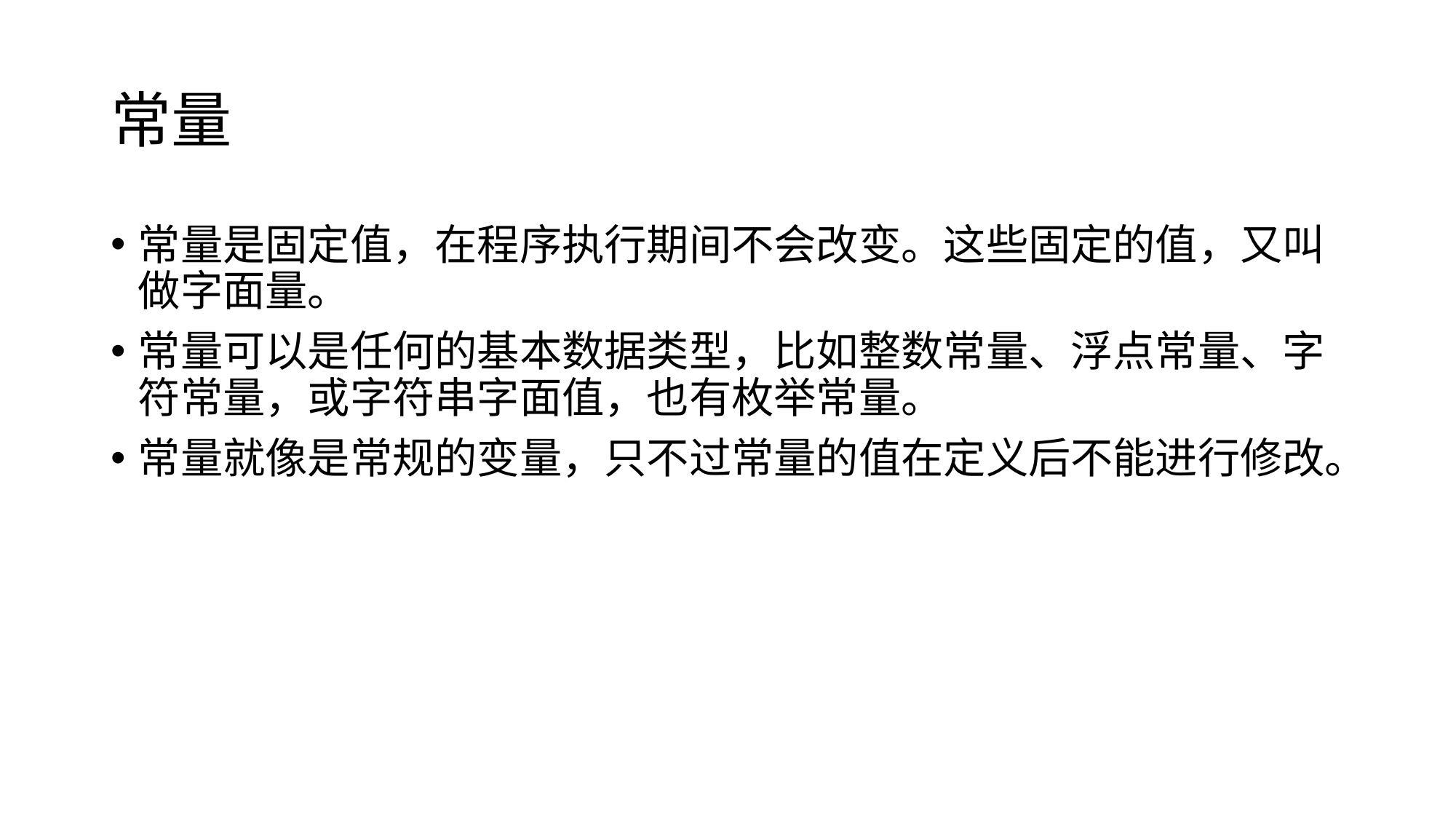

# 常量
常量是固定值，在程序执行期间不会改变。这些固定的值，又叫做字面量。
常量可以是任何的基本数据类型，比如整数常量、浮点常量、字符常量，或字符串字面值，也有枚举常量。
常量就像是常规的变量，只不过常量的值在定义后不能进行修改。